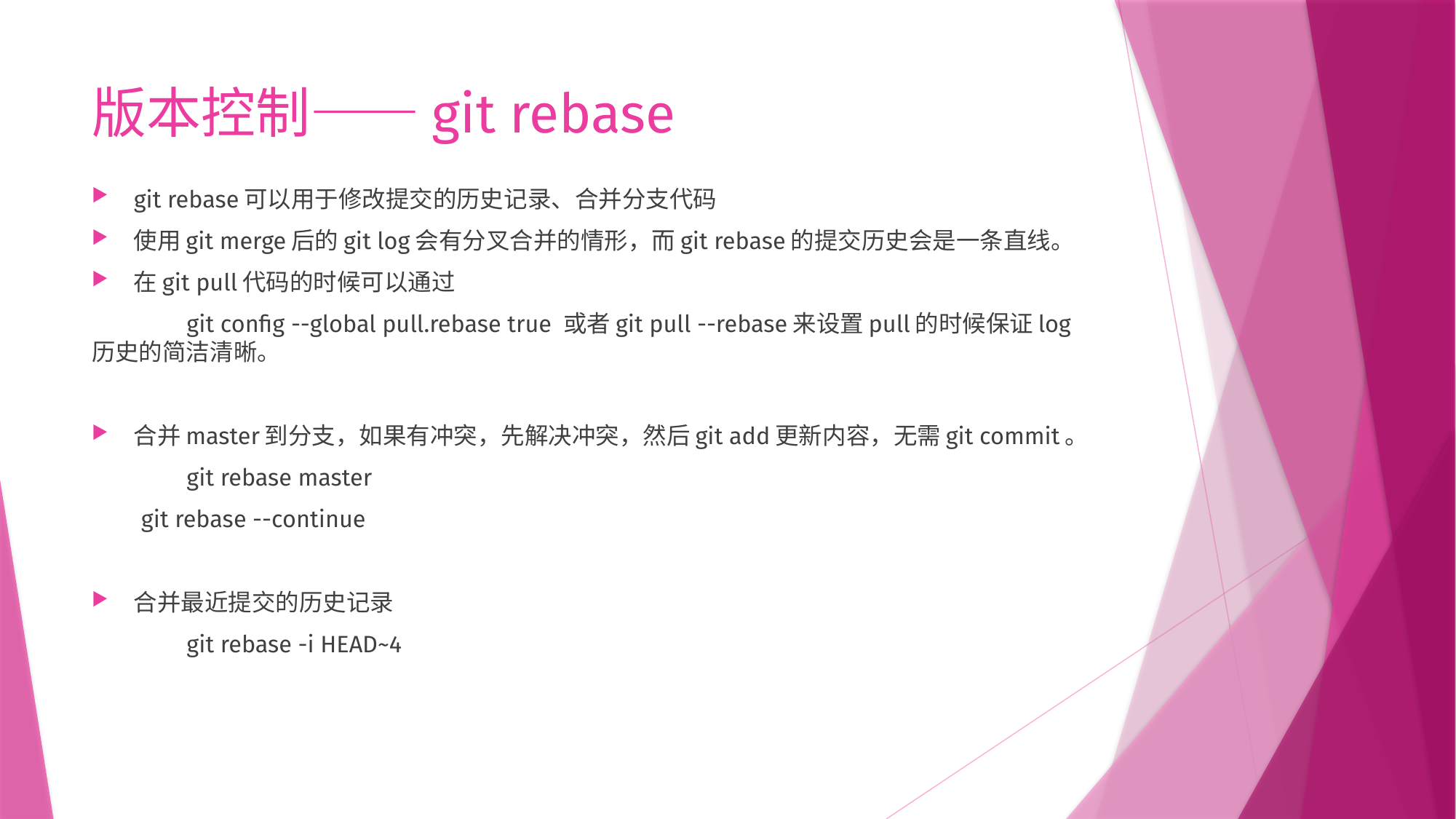

# 版本控制——git rebase
git rebase可以用于修改提交的历史记录、合并分支代码
使用git merge后的git log会有分叉合并的情形，而git rebase的提交历史会是一条直线。
在git pull代码的时候可以通过
	git config --global pull.rebase true 或者git pull --rebase来设置pull的时候保证log历史的简洁清晰。

合并master到分支，如果有冲突，先解决冲突，然后git add更新内容，无需git commit。
	git rebase master
        git rebase --continue

合并最近提交的历史记录
	git rebase -i HEAD~4